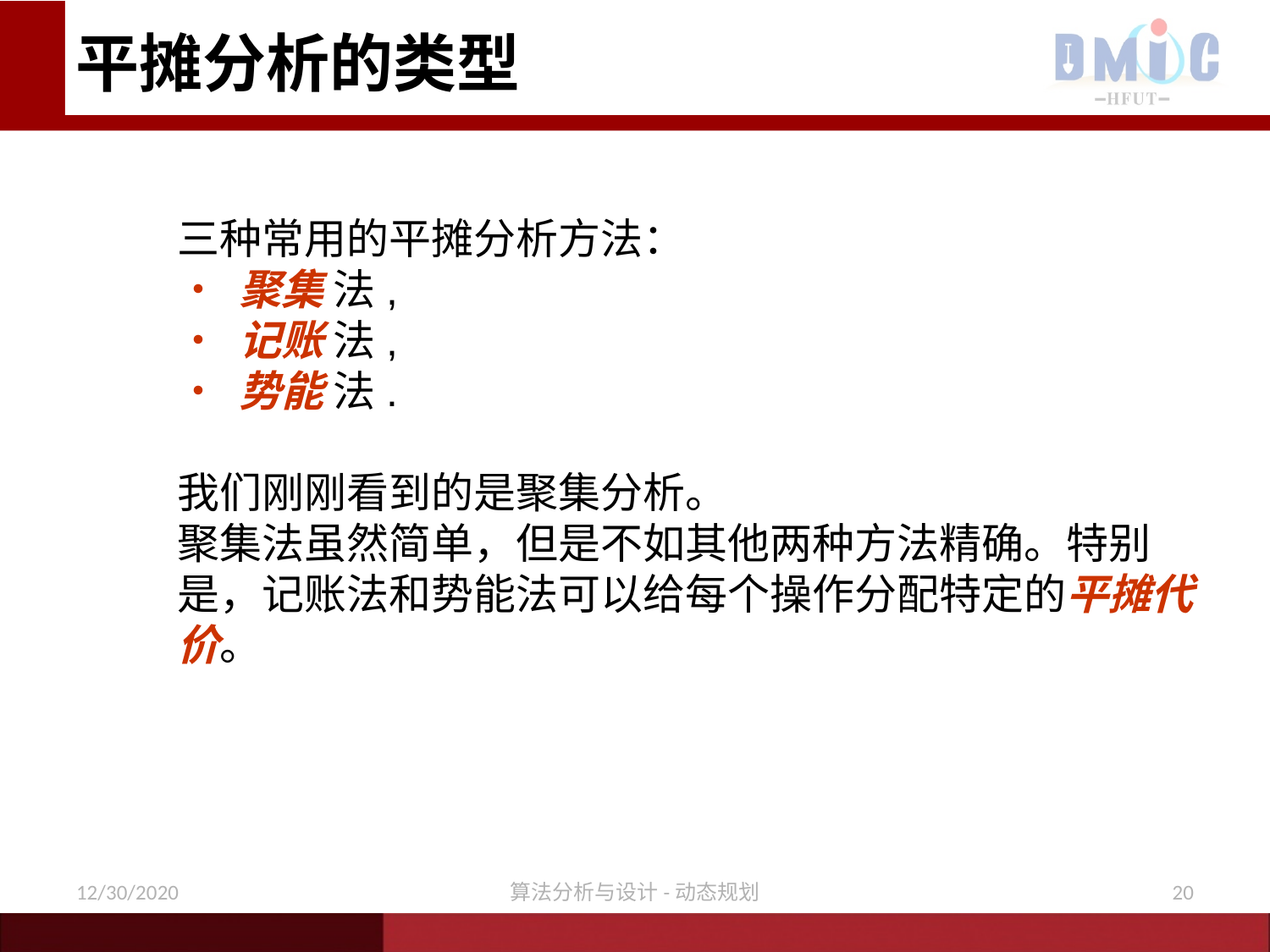

平摊分析的类型
三种常用的平摊分析方法：
• 聚集 法,
• 记账 法,
• 势能 法.

我们刚刚看到的是聚集分析。
聚集法虽然简单，但是不如其他两种方法精确。特别是，记账法和势能法可以给每个操作分配特定的平摊代价。
12/30/2020
算法分析与设计-动态规划
20